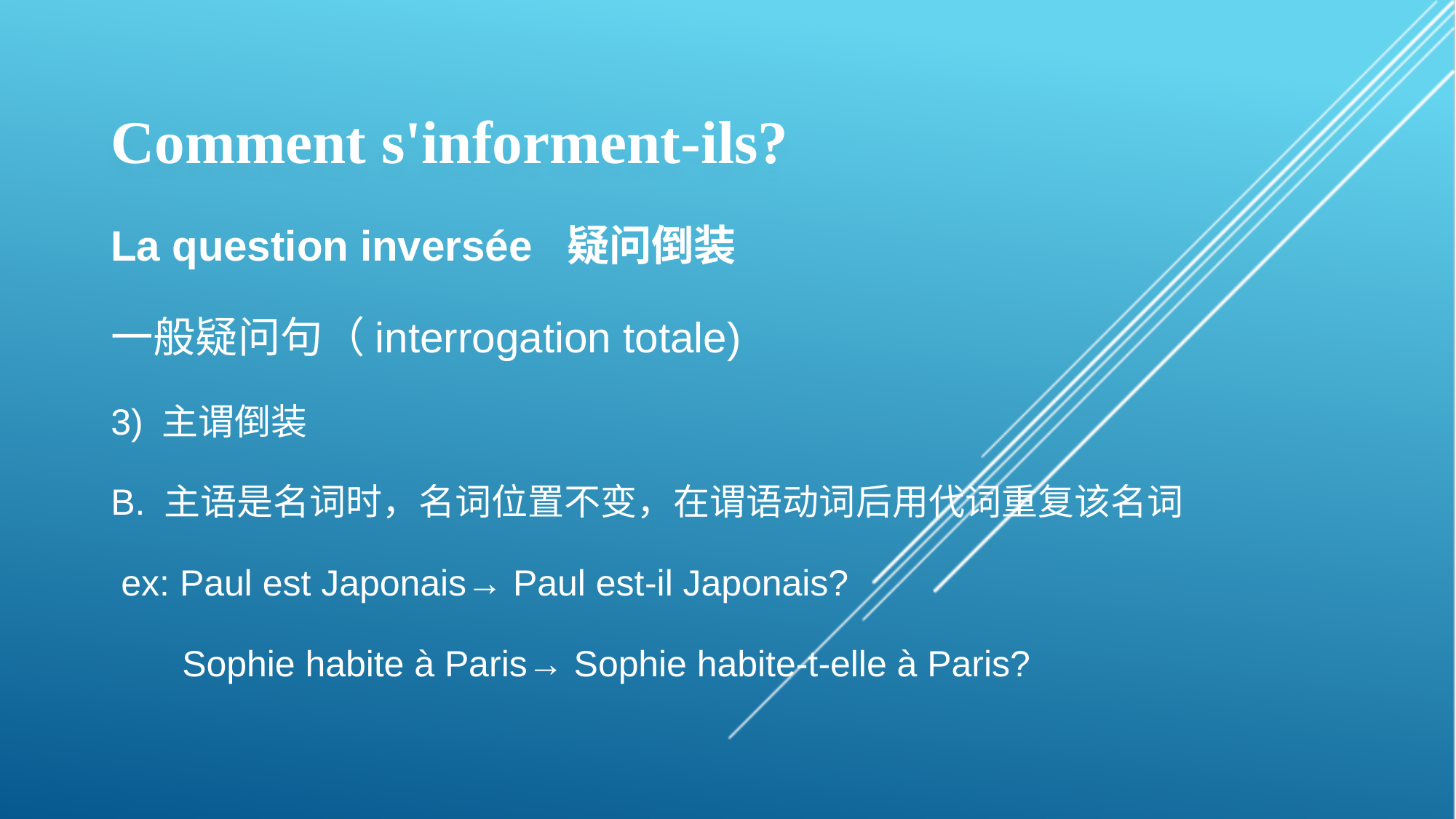

# Comment s'informent-ils?
La question inversée  疑问倒装
一般疑问句（interrogation totale)
3) 主谓倒装
B. 主语是名词时，名词位置不变，在谓语动词后用代词重复该名词
 ex: Paul est Japonais→ Paul est-il Japonais?
       Sophie habite à Paris→ Sophie habite-t-elle à Paris?